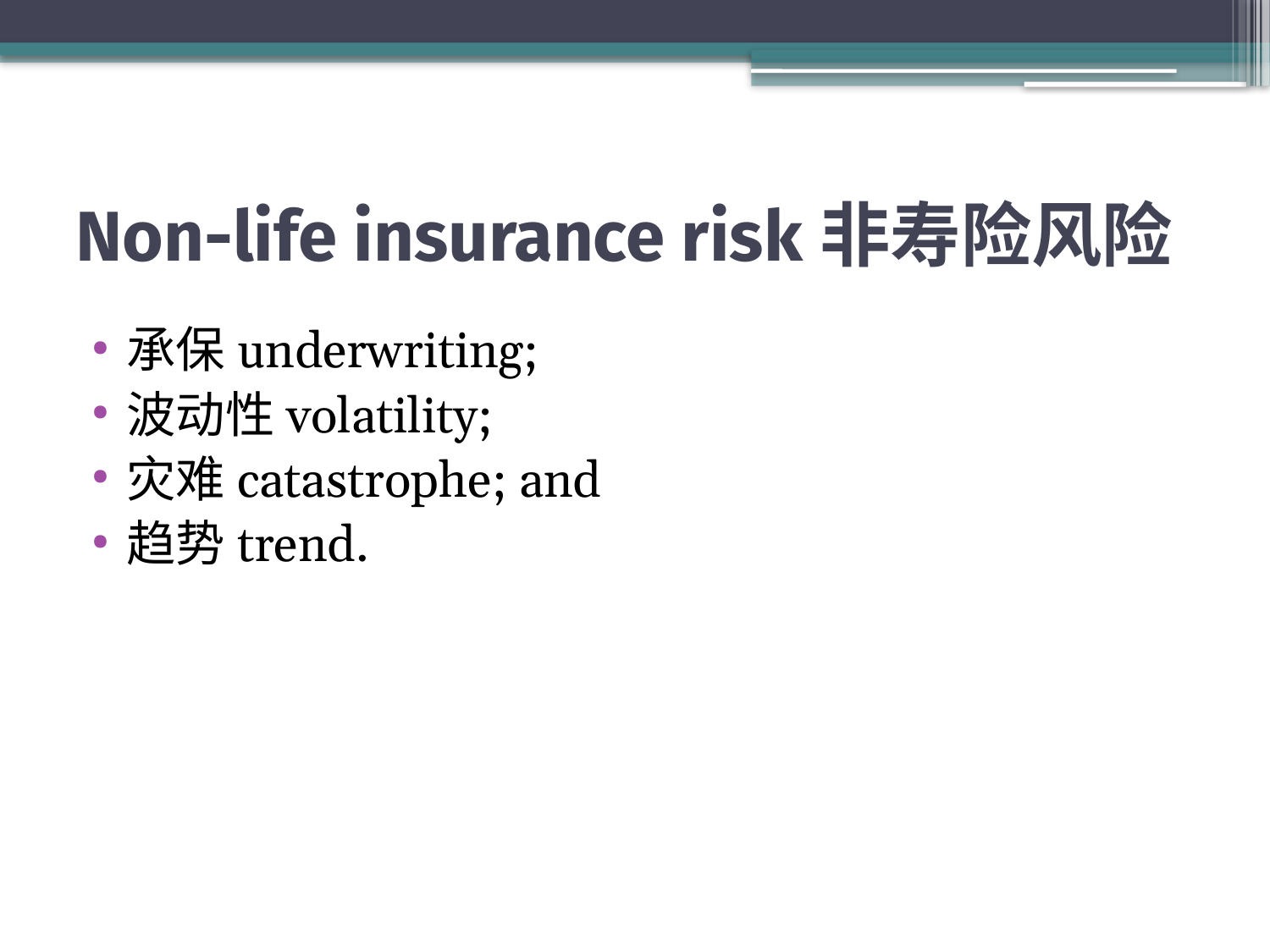

# Non-life insurance risk非寿险风险
承保underwriting;
波动性volatility;
灾难catastrophe; and
趋势trend.